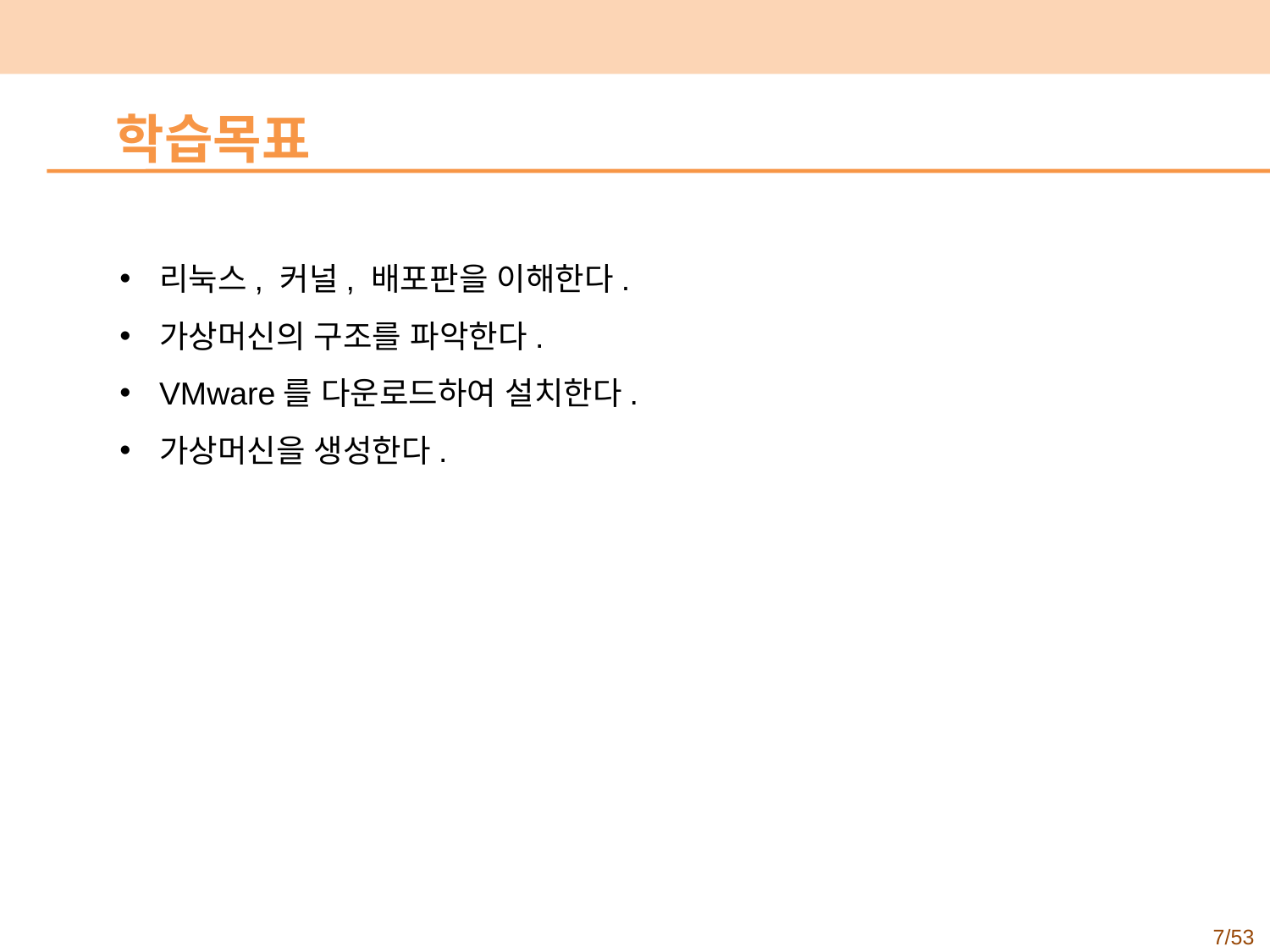

학습목표

리눅스, 커널, 배포판을 이해한다.
가상머신의 구조를 파악한다.
VMware를 다운로드하여 설치한다.
가상머신을 생성한다.